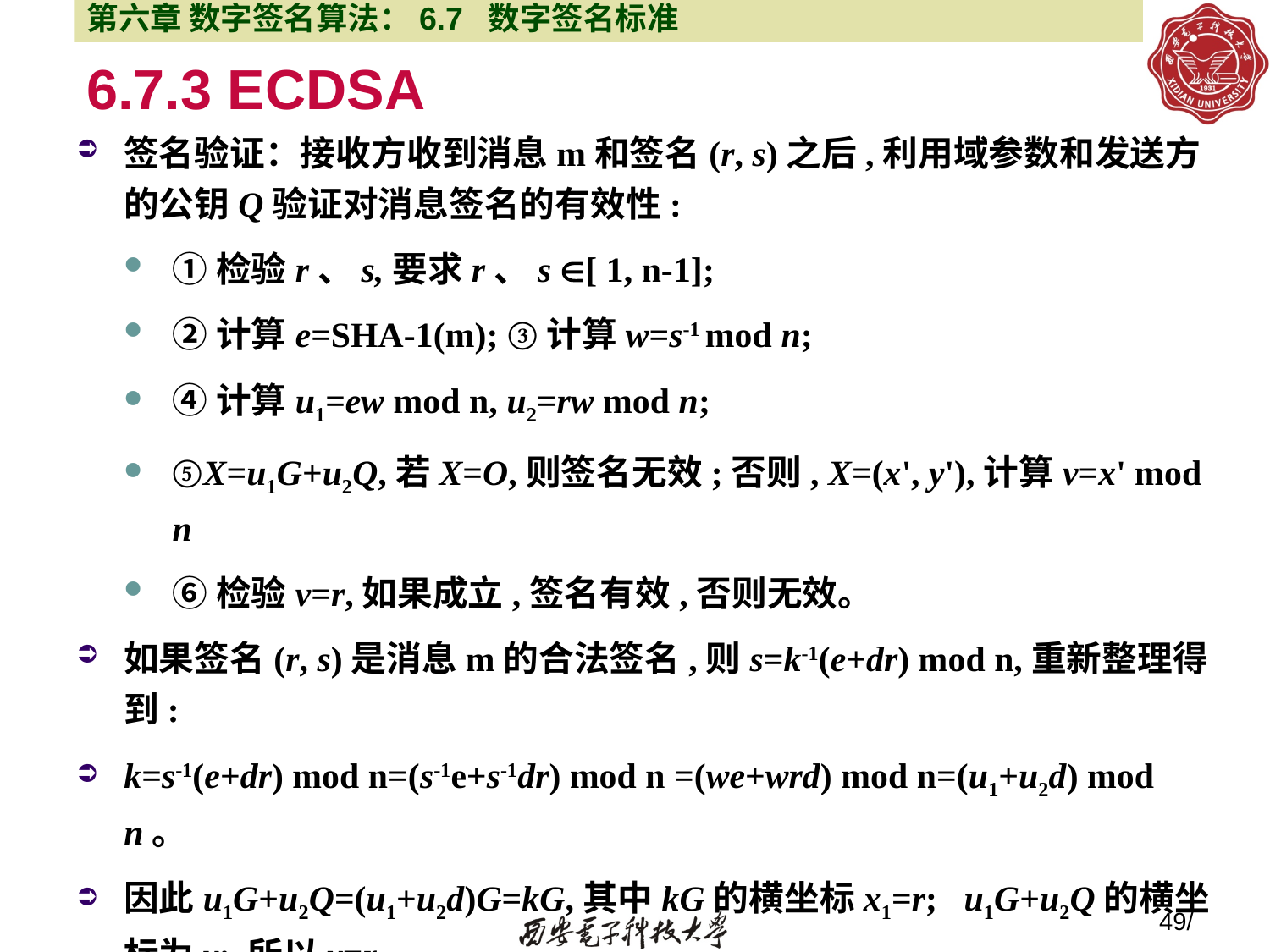

第六章 数字签名算法：6.7  数字签名标准
# 6.7.3 ECDSA
签名验证：接收方收到消息m和签名(r, s)之后,利用域参数和发送方的公钥Q验证对消息签名的有效性:
①检验r、s,要求r、s ∈[ 1, n-1];
②计算e=SHA-1(m); ③计算w=s-1 mod n;
④计算u1=ew mod n, u2=rw mod n;
⑤X=u1G+u2Q,若X=O,则签名无效;否则, X=(x', y'),计算v=x' mod n
⑥检验v=r,如果成立,签名有效,否则无效。
如果签名(r, s)是消息m的合法签名,则s=k-1(e+dr) mod n,重新整理得到:
k=s-1(e+dr) mod n=(s-1e+s-1dr) mod n =(we+wrd) mod n=(u1+u2d) mod n。
因此u1G+u2Q=(u1+u2d)G=kG,其中kG的横坐标x1=r;   u1G+u2Q的横坐标为v; 所以v=r

49/